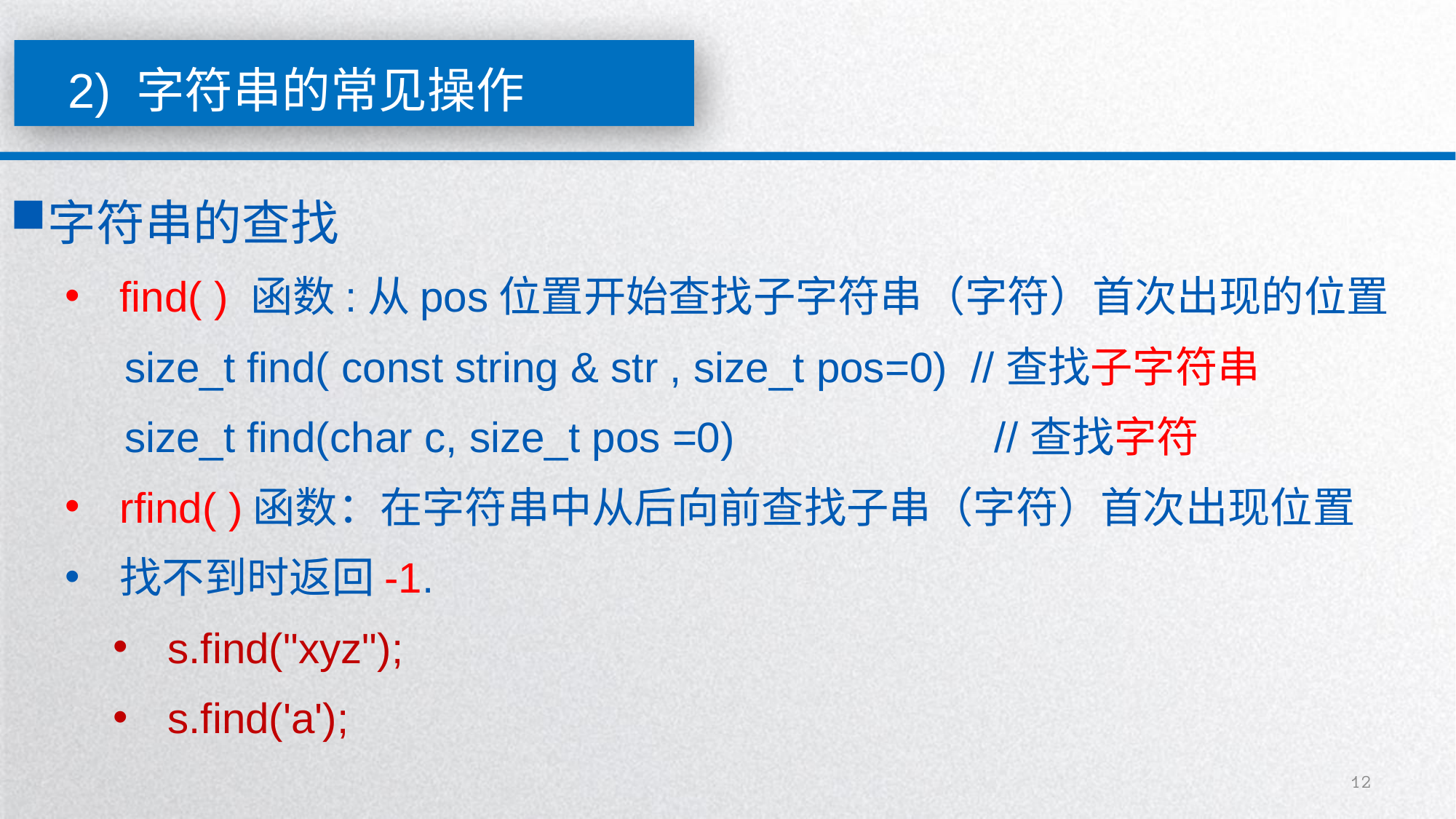

2) 字符串的常见操作
字符串的查找
find( ) 函数:从pos位置开始查找子字符串（字符）首次出现的位置
     size_t find( const string & str , size_t pos=0)  //查找子字符串
     size_t find(char c, size_t pos =0)                      //查找字符
rfind( )函数：在字符串中从后向前查找子串（字符）首次出现位置
找不到时返回-1.
s.find("xyz");
s.find('a');
12